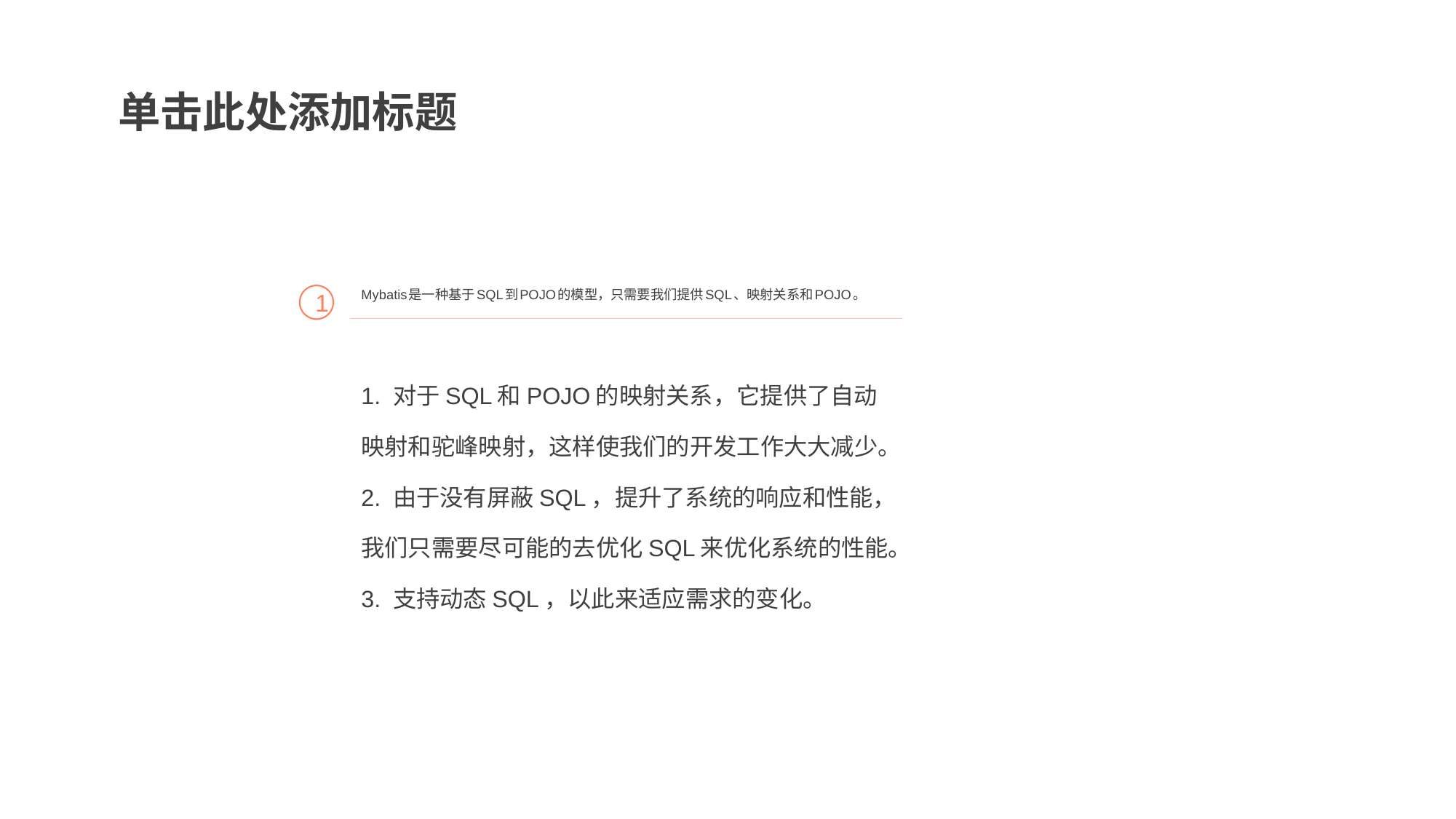

单击此处添加标题
Mybatis是一种基于SQL到POJO的模型，只需要我们提供SQL、映射关系和POJO。
1
1. 对于SQL和POJO的映射关系，它提供了自动映射和驼峰映射，这样使我们的开发工作大大减少。
2. 由于没有屏蔽SQL，提升了系统的响应和性能，我们只需要尽可能的去优化SQL来优化系统的性能。
3. 支持动态SQL，以此来适应需求的变化。